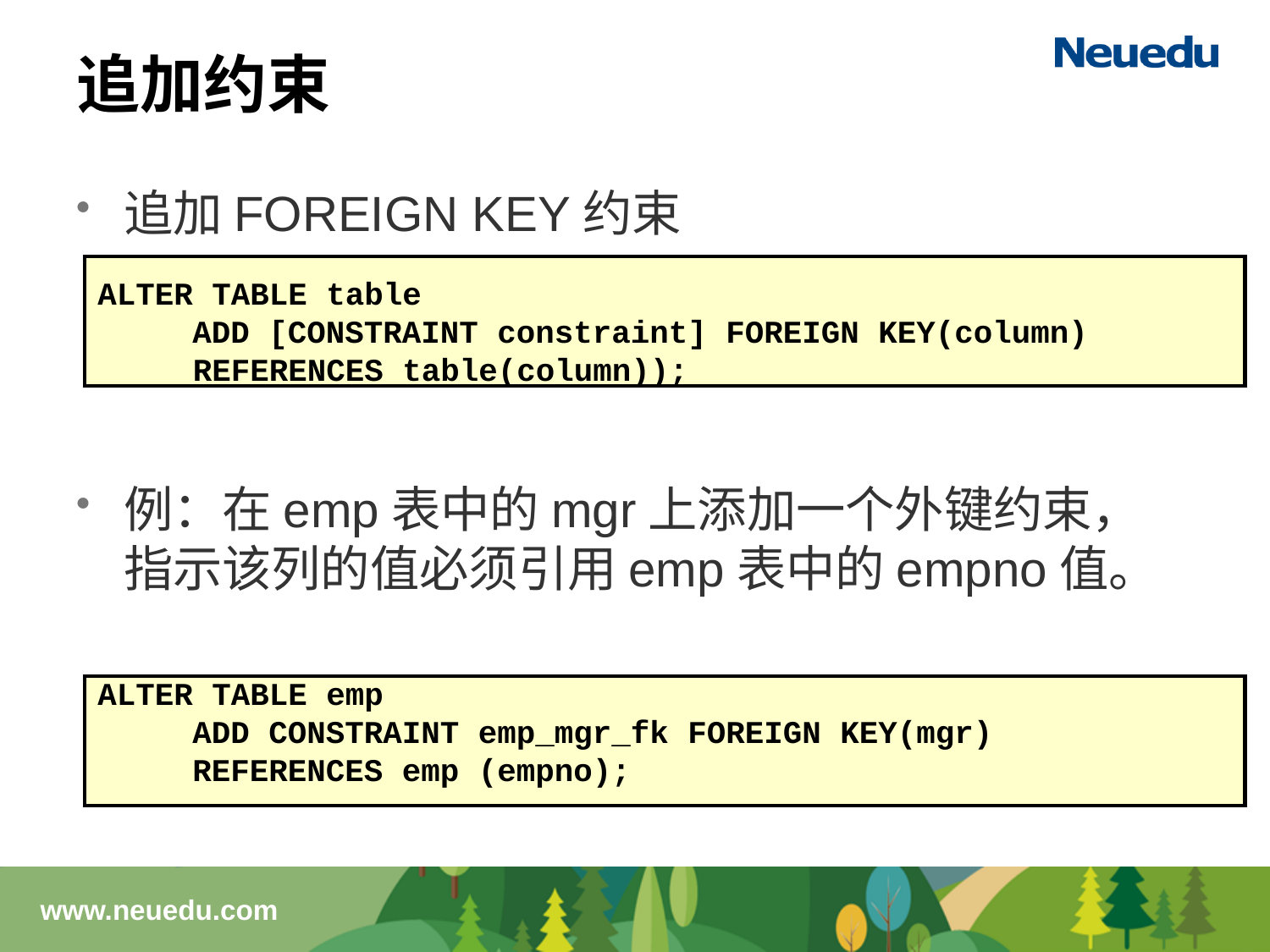

# 追加约束
追加FOREIGN KEY约束

例：在emp表中的mgr上添加一个外键约束，指示该列的值必须引用emp表中的empno值。

ALTER TABLE table
	ADD [CONSTRAINT constraint] FOREIGN KEY(column)
     REFERENCES table(column));
ALTER TABLE emp
	ADD CONSTRAINT emp_mgr_fk FOREIGN KEY(mgr)
	REFERENCES emp (empno);